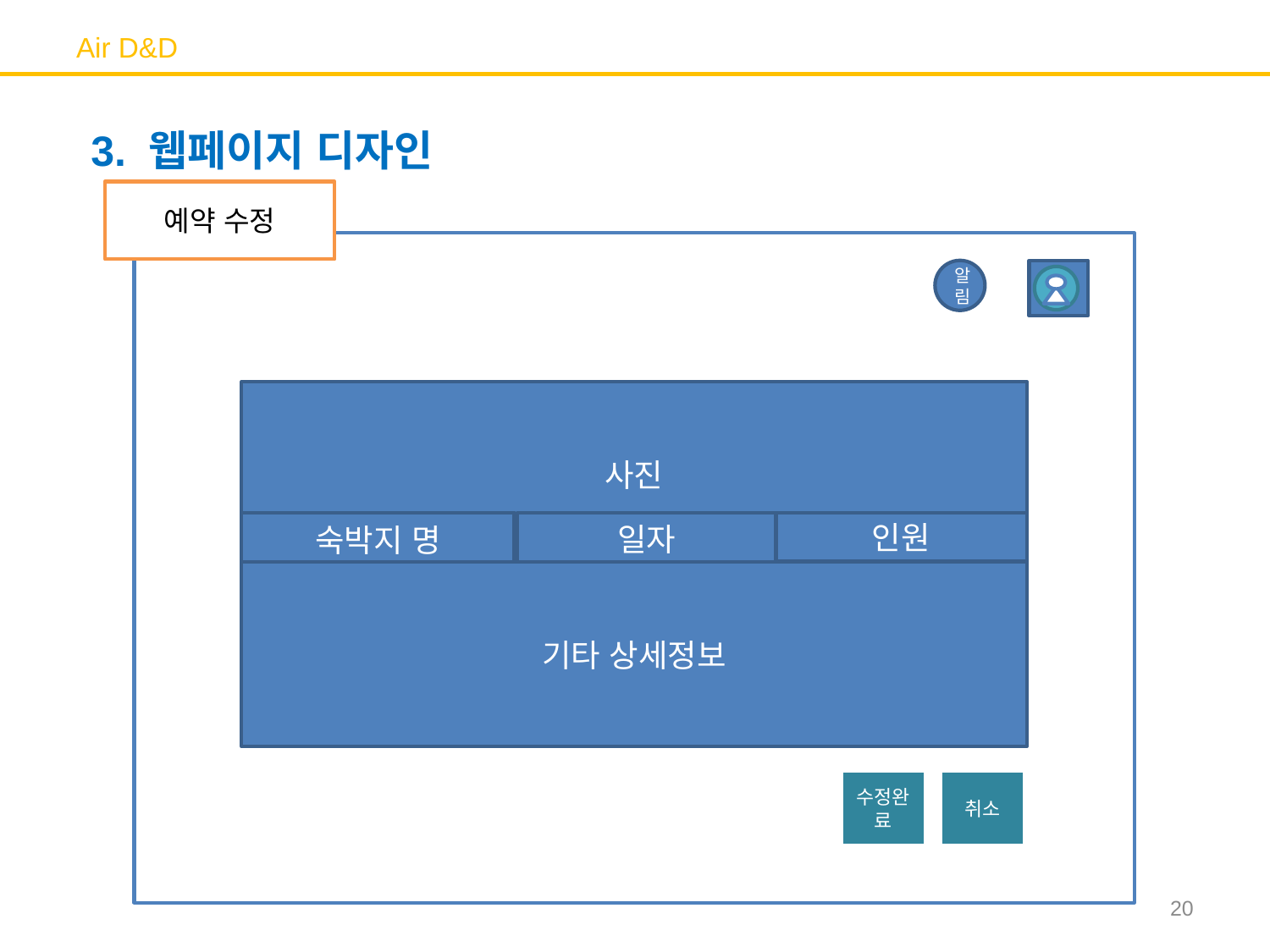

# Air D&D
3. 웹페이지 디자인
예약 수정

알림
사진
숙박지 명
일자
인원
기타 상세정보
수정완료
취소
20